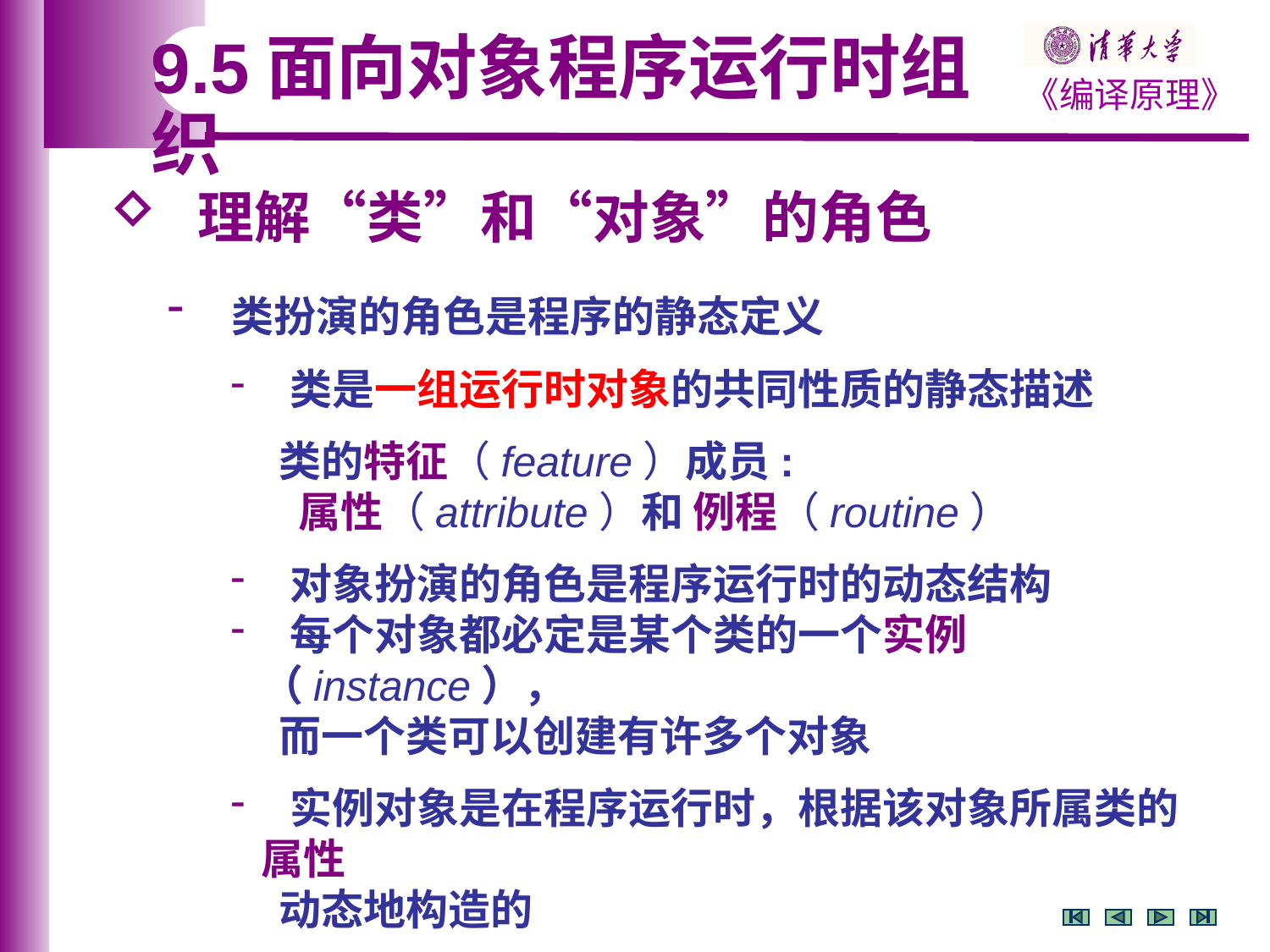

9.5面向对象程序运行时组织
  理解“类”和“对象”的角色
  类扮演的角色是程序的静态定义

  类是一组运行时对象的共同性质的静态描述

    类的特征（feature）成员:
      属性（attribute）和 例程（routine）

  对象扮演的角色是程序运行时的动态结构
  每个对象都必定是某个类的一个实例（instance），
    而一个类可以创建有许多个对象

  实例对象是在程序运行时，根据该对象所属类的属性
    动态地构造的